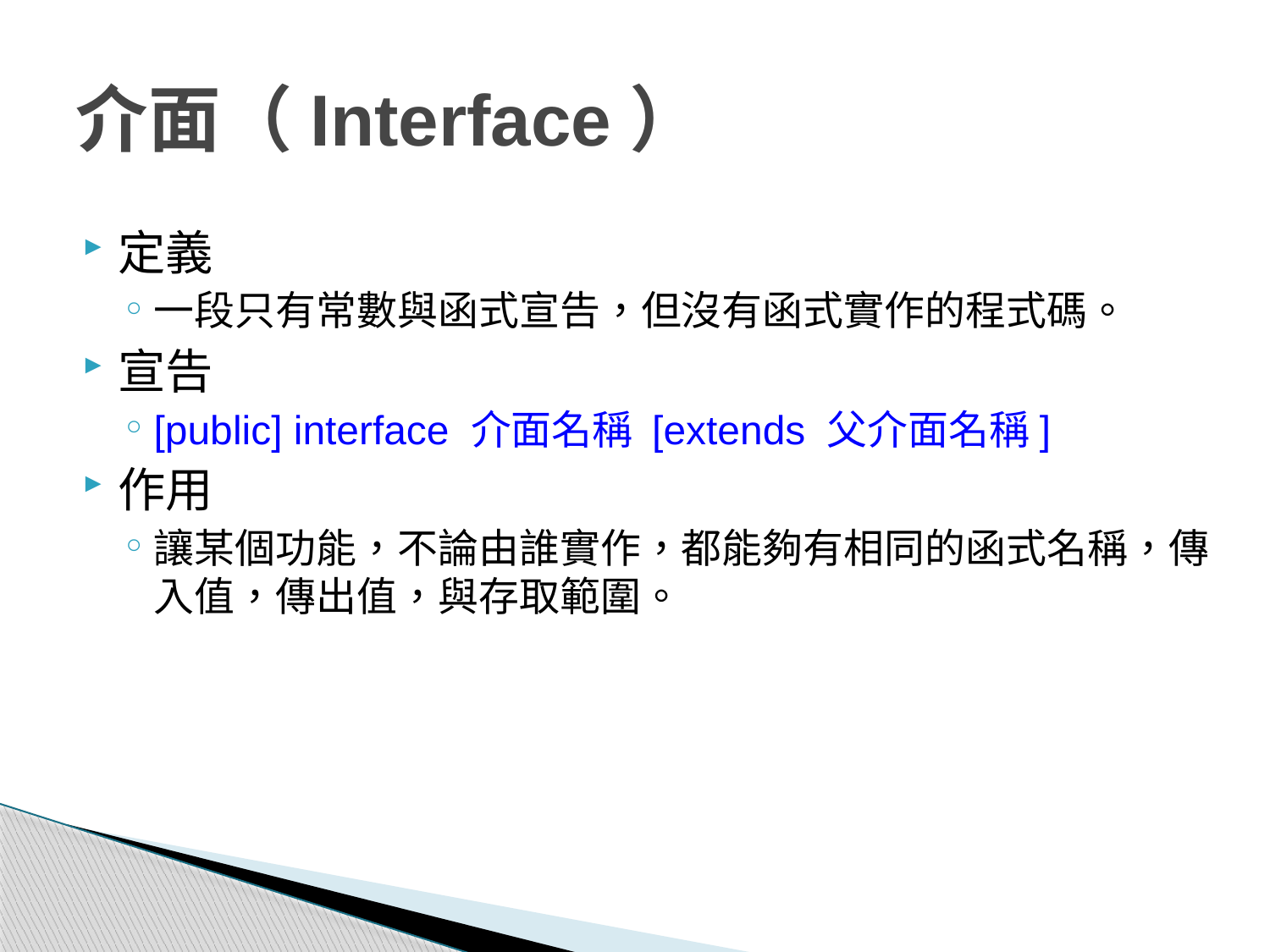

# 介面（Interface）
定義
一段只有常數與函式宣告，但沒有函式實作的程式碼。
宣告
[public] interface 介面名稱 [extends 父介面名稱]
作用
讓某個功能，不論由誰實作，都能夠有相同的函式名稱，傳入值，傳出值，與存取範圍。